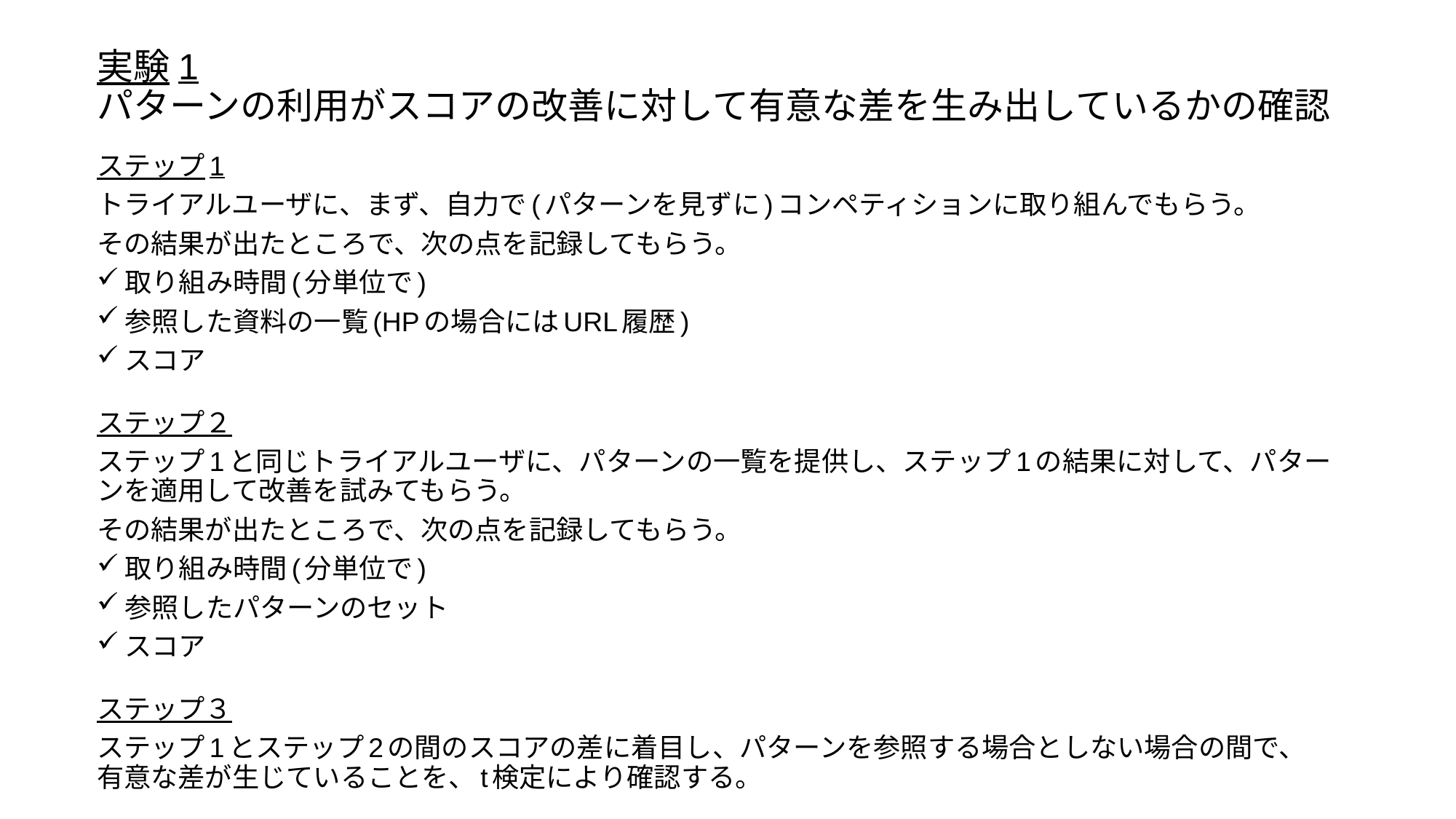

# 実験1 パターンの利用がスコアの改善に対して有意な差を生み出しているかの確認
ステップ1
トライアルユーザに、まず、自力で(パターンを見ずに)コンペティションに取り組んでもらう。
その結果が出たところで、次の点を記録してもらう。
取り組み時間(分単位で)
参照した資料の一覧(HPの場合にはURL履歴)
スコア

ステップ２
ステップ1と同じトライアルユーザに、パターンの一覧を提供し、ステップ1の結果に対して、パターンを適用して改善を試みてもらう。
その結果が出たところで、次の点を記録してもらう。
取り組み時間(分単位で)
参照したパターンのセット
スコア

ステップ３
ステップ1とステップ2の間のスコアの差に着目し、パターンを参照する場合としない場合の間で、有意な差が生じていることを、t検定により確認する。